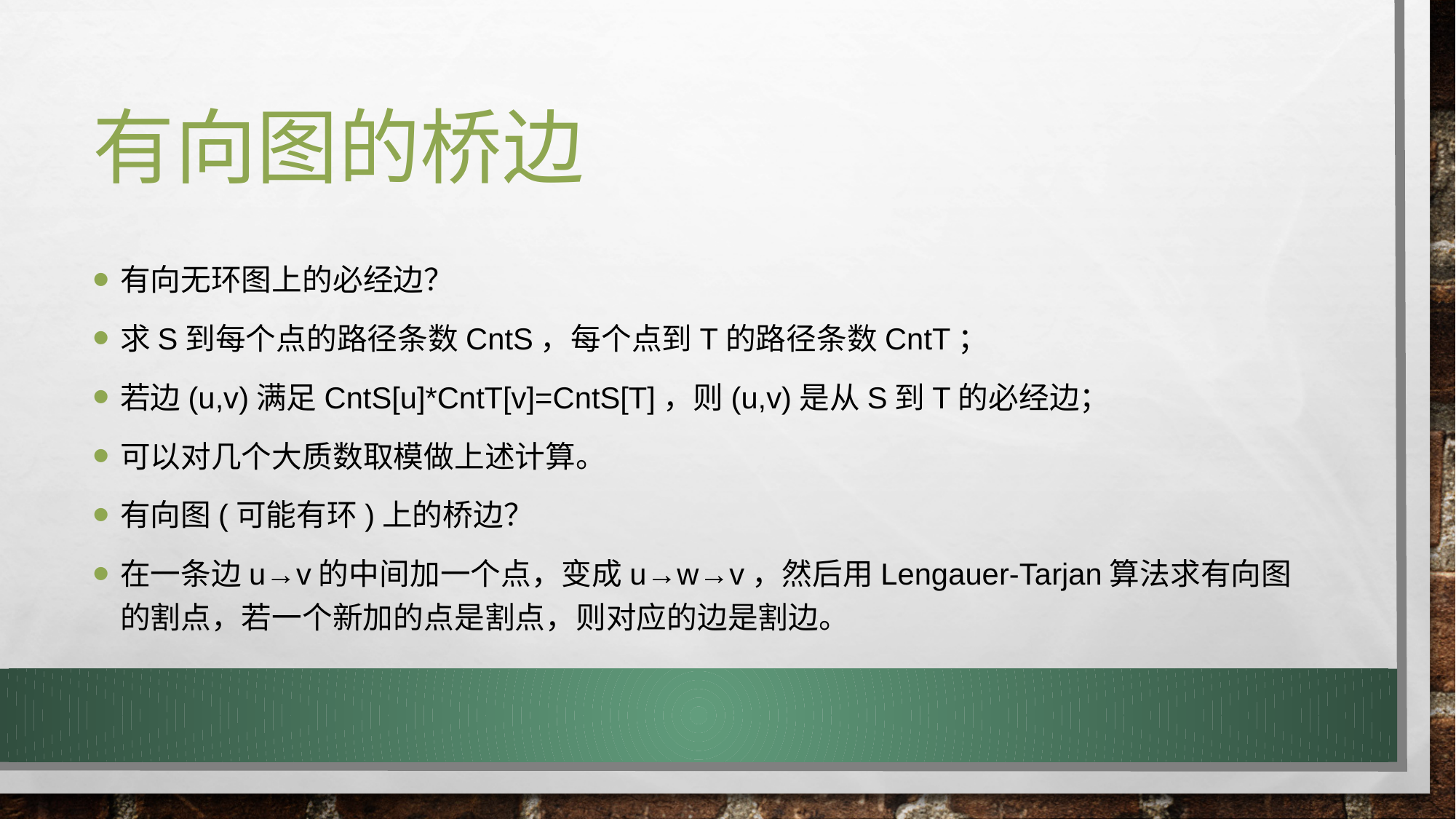

# 有向图的桥边
有向无环图上的必经边？
求S到每个点的路径条数CntS，每个点到T的路径条数CntT；
若边(u,v)满足CntS[u]*CntT[v]=CntS[T]，则(u,v)是从S到T的必经边；
可以对几个大质数取模做上述计算。
有向图(可能有环)上的桥边？
在一条边u→v的中间加一个点，变成u→w→v，然后用Lengauer-Tarjan算法求有向图的割点，若一个新加的点是割点，则对应的边是割边。